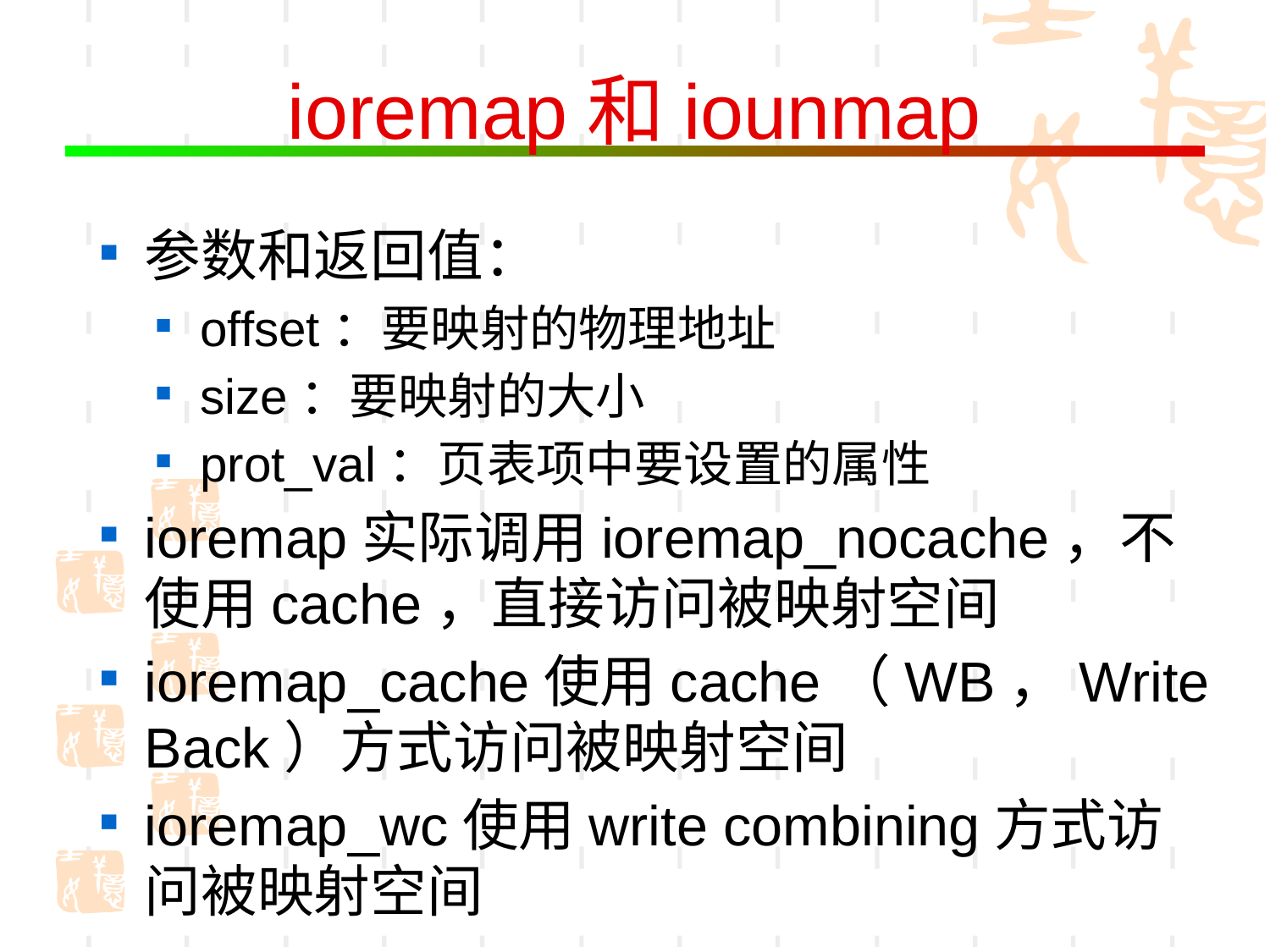

# ioremap和iounmap
参数和返回值：
offset：要映射的物理地址
size：要映射的大小
prot_val：页表项中要设置的属性
ioremap实际调用ioremap_nocache，不使用cache，直接访问被映射空间
ioremap_cache使用cache（WB，Write Back）方式访问被映射空间
ioremap_wc使用write combining方式访问被映射空间